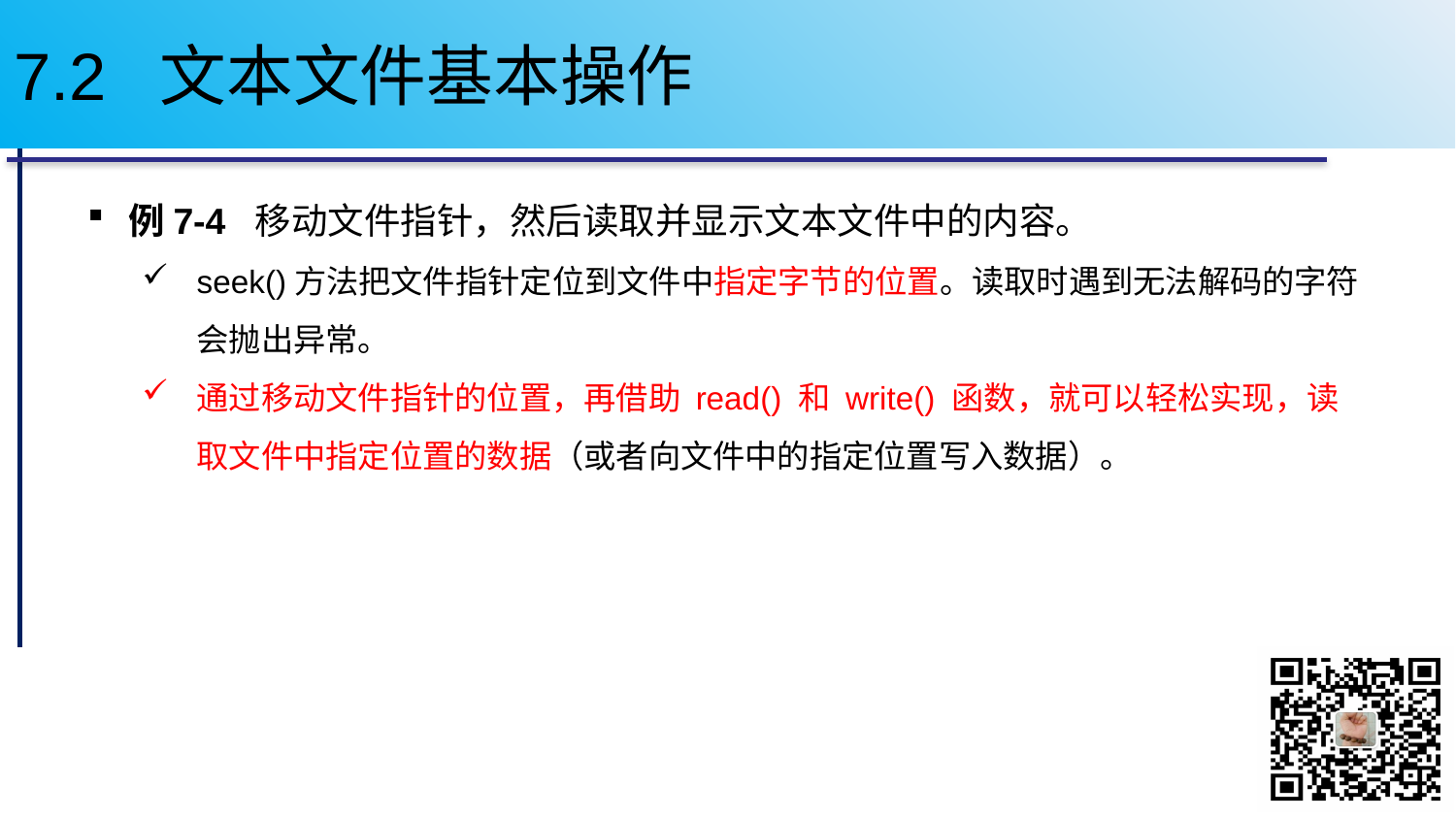

# 7.2  文本文件基本操作
例7-4  移动文件指针，然后读取并显示文本文件中的内容。
seek()方法把文件指针定位到文件中指定字节的位置。读取时遇到无法解码的字符会抛出异常。
通过移动文件指针的位置，再借助 read() 和 write() 函数，就可以轻松实现，读取文件中指定位置的数据（或者向文件中的指定位置写入数据）。